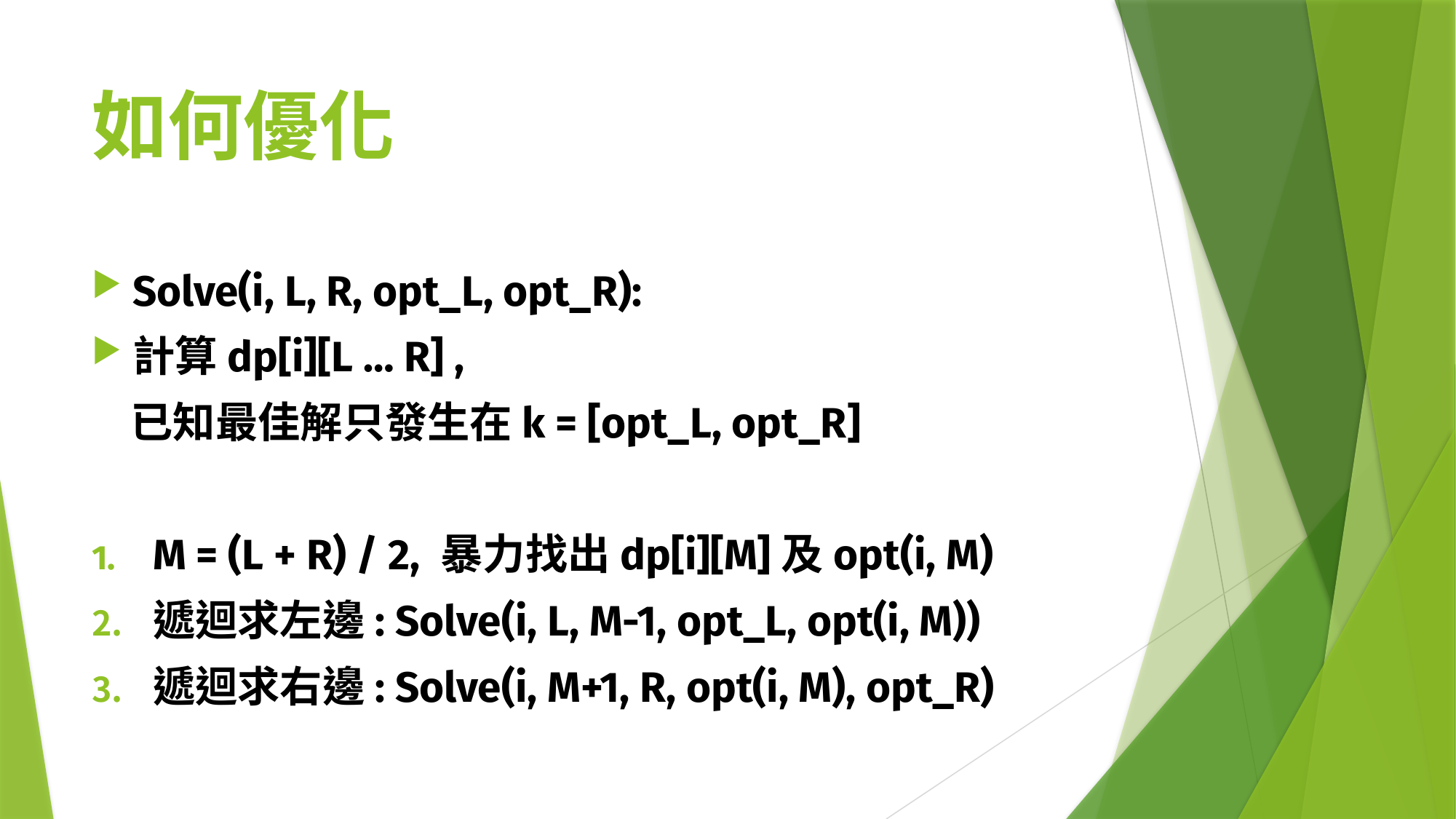

# 如何優化
Solve(i, L, R, opt_L, opt_R):
計算dp[i][L … R] ,
   已知最佳解只發生在k = [opt_L, opt_R]

M = (L + R) / 2, 暴力找出dp[i][M]及opt(i, M)
遞迴求左邊: Solve(i, L, M-1, opt_L, opt(i, M))
遞迴求右邊: Solve(i, M+1, R, opt(i, M), opt_R)